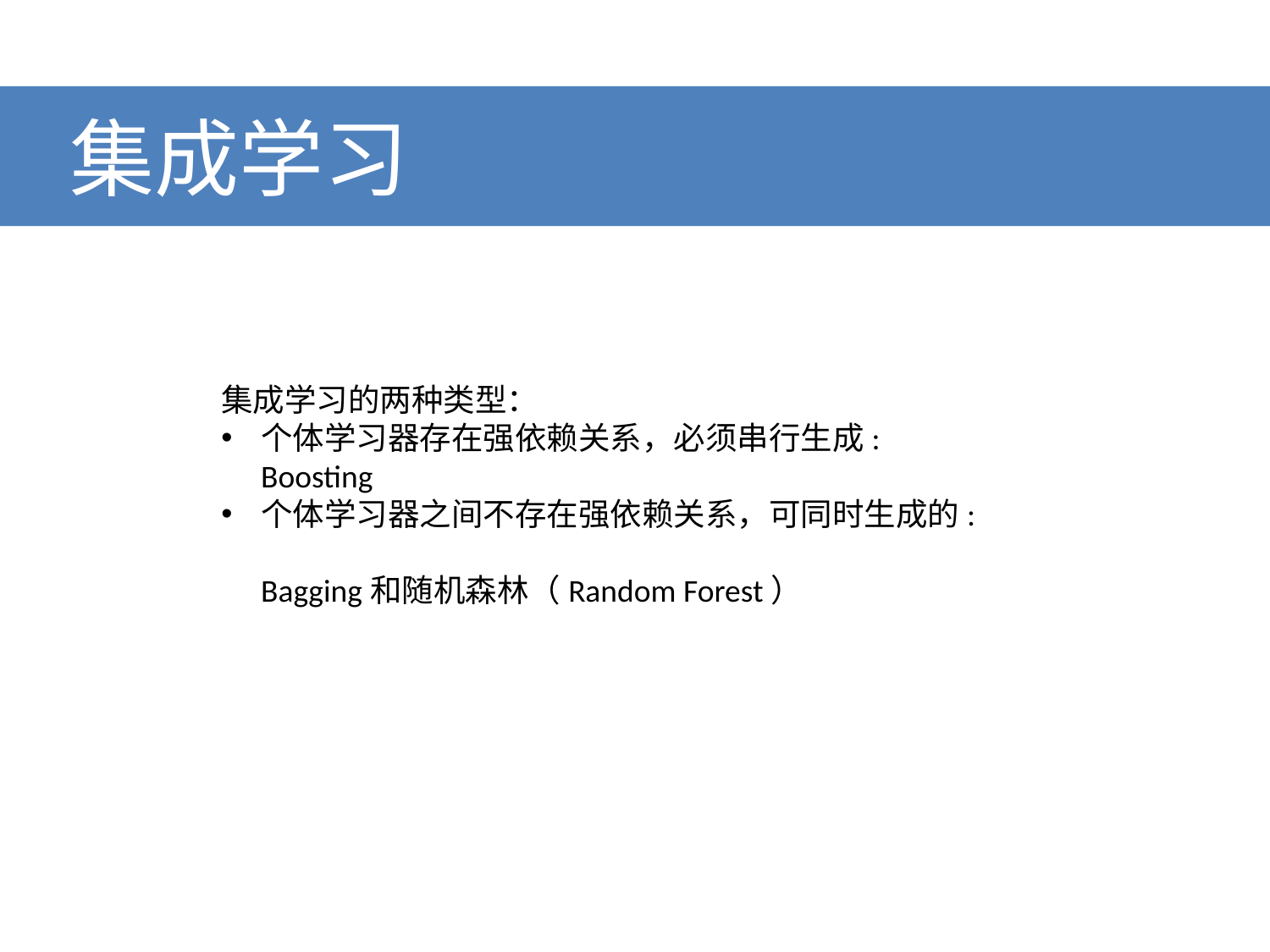

# 集成学习
集成学习的两种类型：
个体学习器存在强依赖关系，必须串行生成:
Boosting
个体学习器之间不存在强依赖关系，可同时生成的:
Bagging和随机森林（Random Forest）